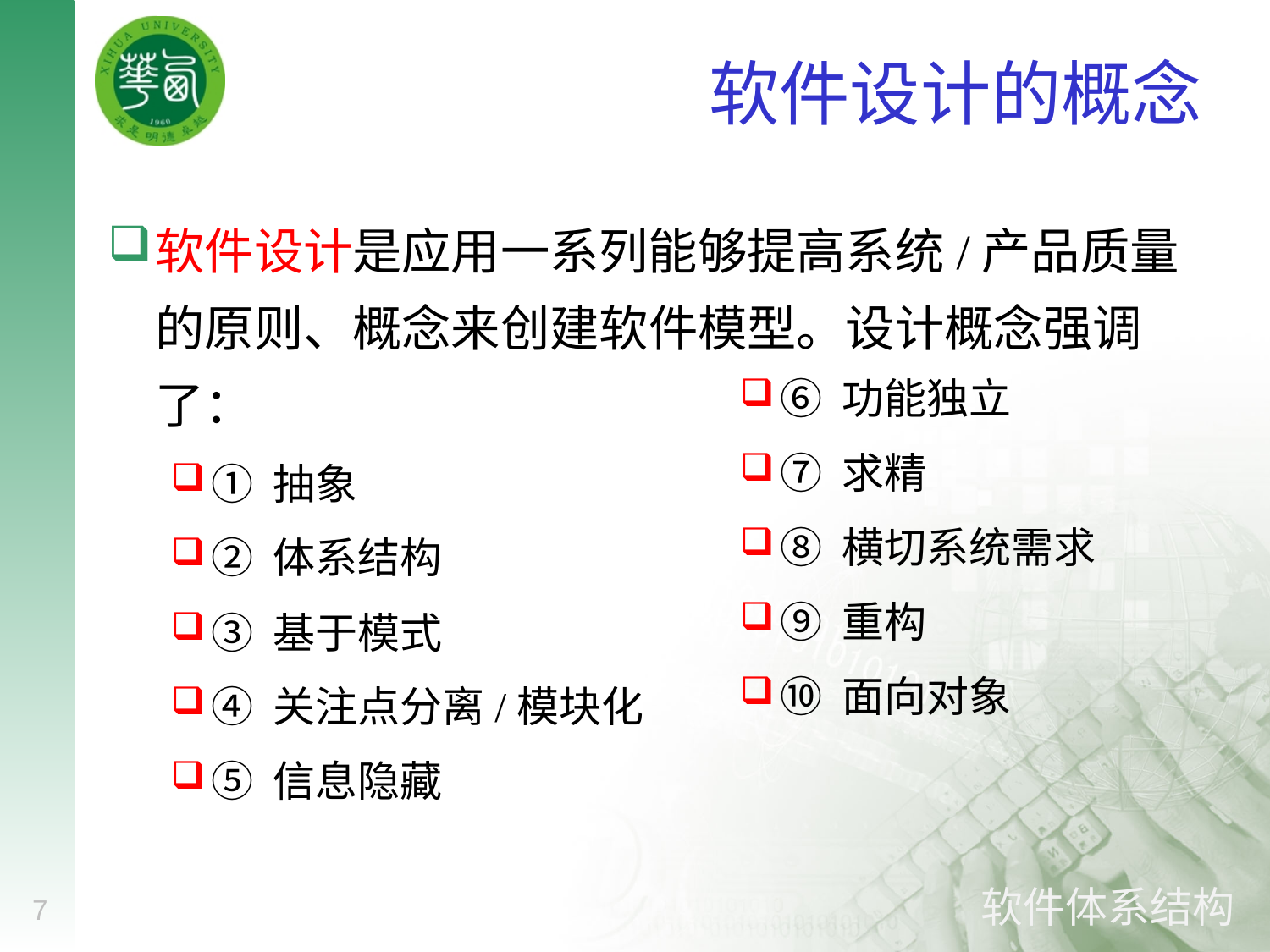

# 软件设计的概念
软件设计是应用一系列能够提高系统/产品质量的原则、概念来创建软件模型。设计概念强调了：
① 抽象
② 体系结构
③ 基于模式
④ 关注点分离/模块化
⑤ 信息隐藏
⑥ 功能独立
⑦ 求精
⑧ 横切系统需求
⑨ 重构
⑩ 面向对象

7